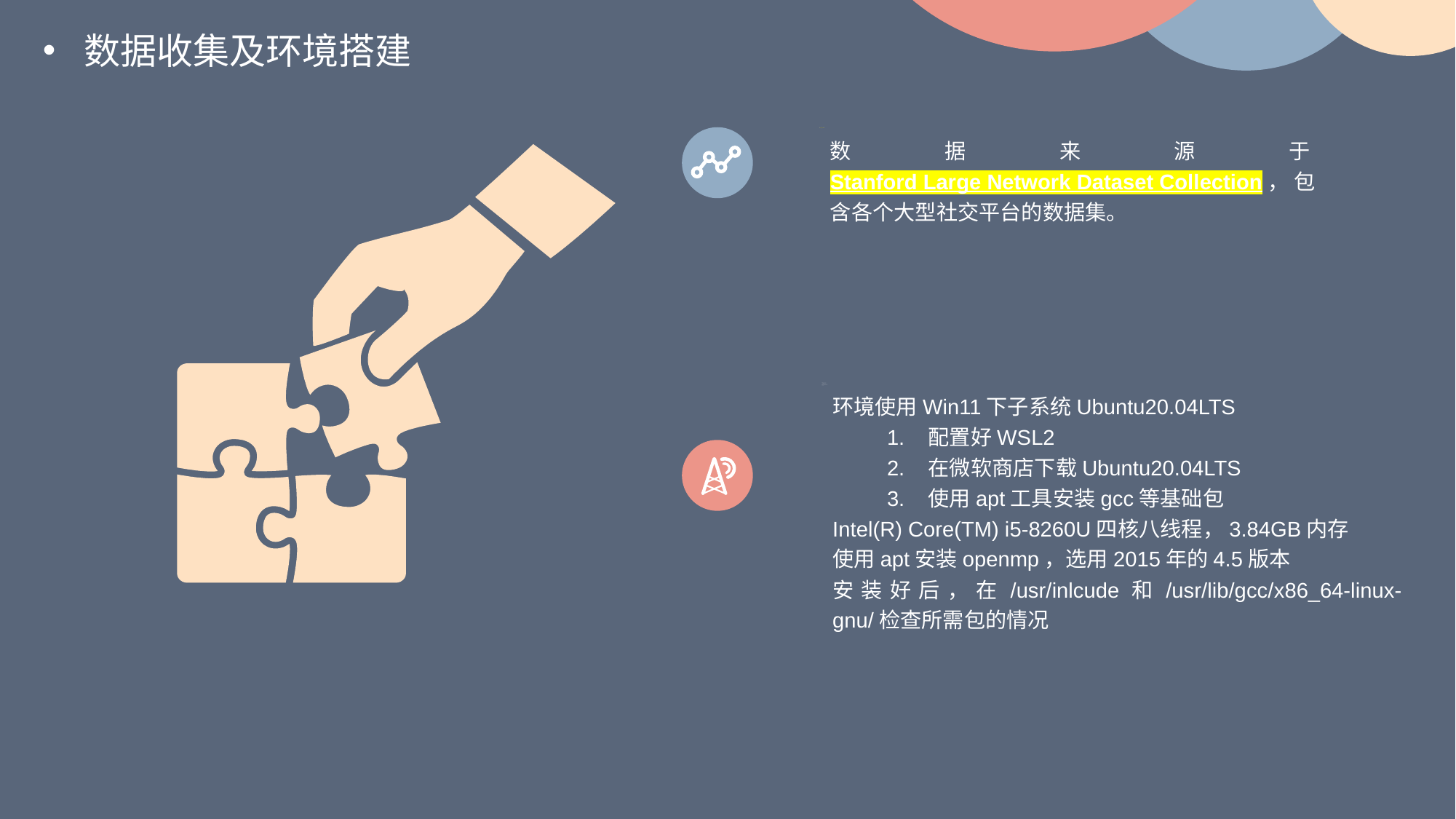

数据收集及环境搭建
数据来源于Stanford Large Network Dataset Collection，包含各个大型社交平台的数据集。

环境使用Win11下子系统Ubuntu20.04LTS
配置好WSL2
在微软商店下载Ubuntu20.04LTS
使用apt工具安装gcc等基础包
Intel(R) Core(TM) i5-8260U四核八线程，3.84GB内存
使用apt安装openmp，选用2015年的4.5版本
安装好后，在/usr/inlcude和/usr/lib/gcc/x86_64-linux-gnu/检查所需包的情况